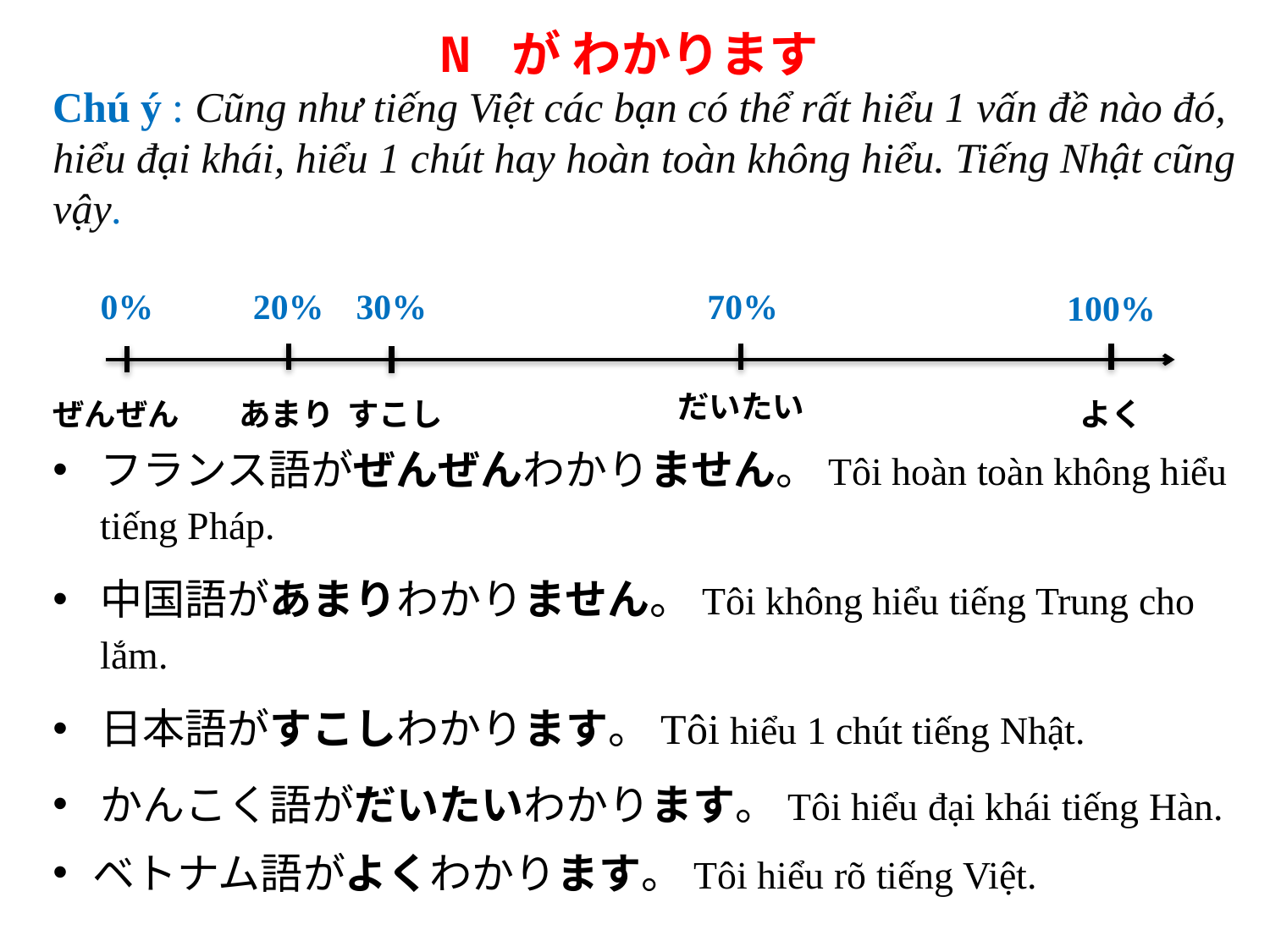

N が わかります
Chú ý : Cũng như tiếng Việt các bạn có thể rất hiểu 1 vấn đề nào đó, hiểu đại khái, hiểu 1 chút hay hoàn toàn không hiểu. Tiếng Nhật cũng vậy.

フランス語がぜんぜんわかりません。Tôi hoàn toàn không hiểu tiếng Pháp.
中国語があまりわかりません。Tôi không hiểu tiếng Trung cho lắm.
日本語がすこしわかります。Tôi hiểu 1 chút tiếng Nhật.
かんこく語がだいたいわかります。Tôi hiểu đại khái tiếng Hàn.
ベトナム語がよくわかります。Tôi hiểu rõ tiếng Việt.
0%
20%
30%
70%
100%
だいたい
ぜんぜん
あまり
すこし
よく